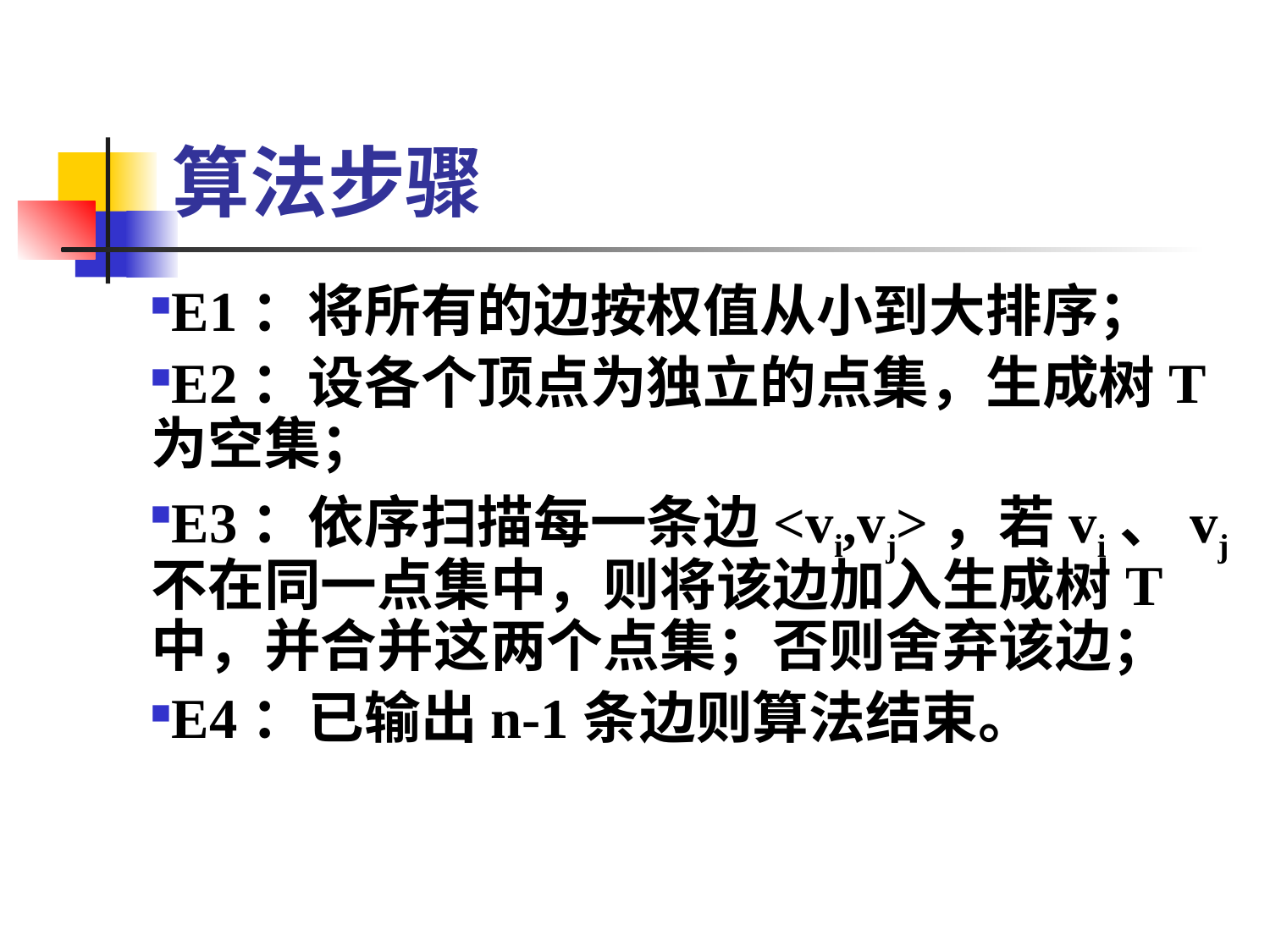

# 算法步骤
E1：将所有的边按权值从小到大排序；
E2：设各个顶点为独立的点集，生成树T为空集；
E3：依序扫描每一条边<vi,vj>，若vi、vj不在同一点集中，则将该边加入生成树T中，并合并这两个点集；否则舍弃该边；
E4：已输出n-1条边则算法结束。

92